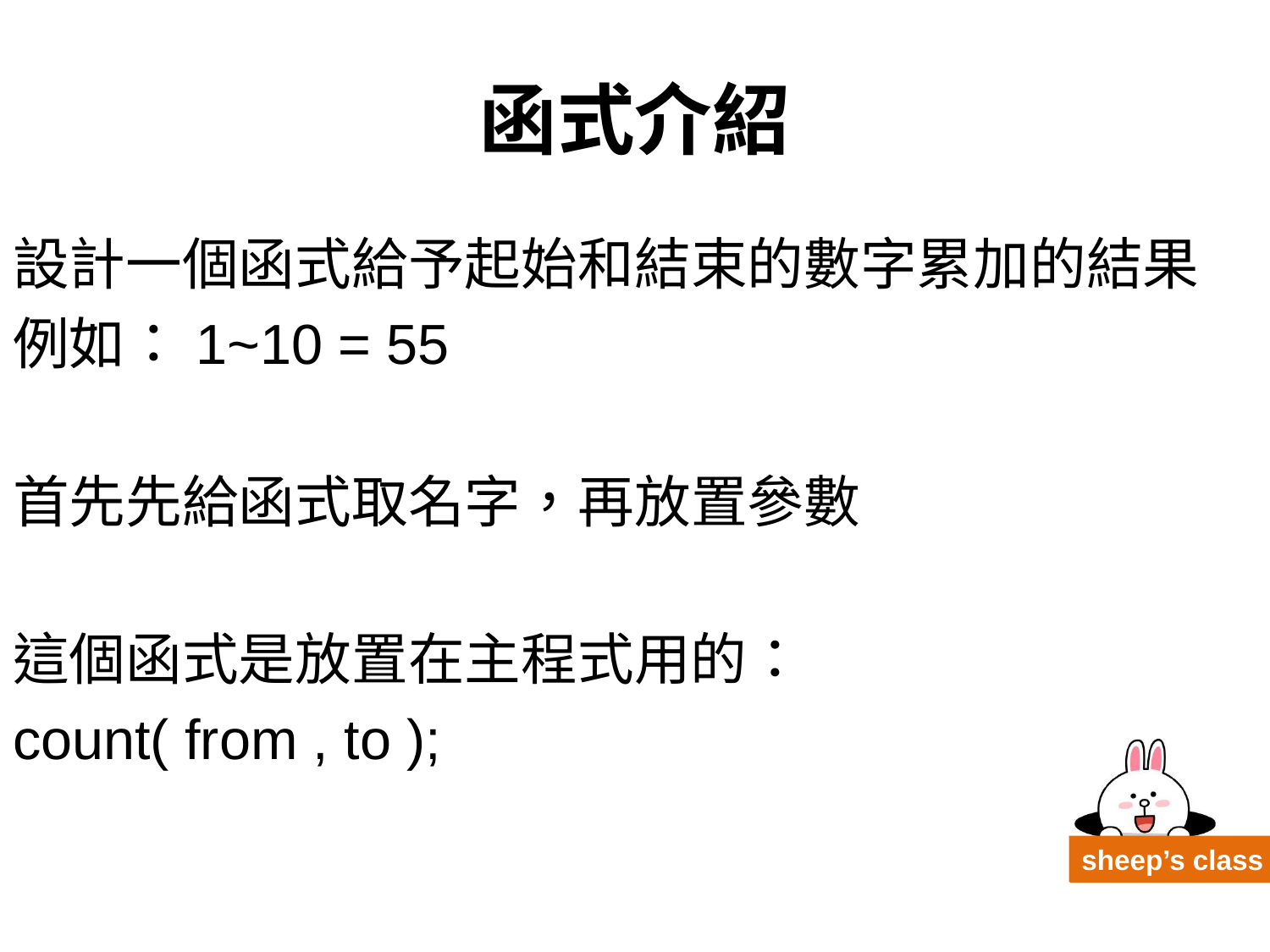

# 函式介紹
設計一個函式給予起始和結束的數字累加的結果
例如：1~10 = 55

首先先給函式取名字，再放置參數

這個函式是放置在主程式用的：
count( from , to );